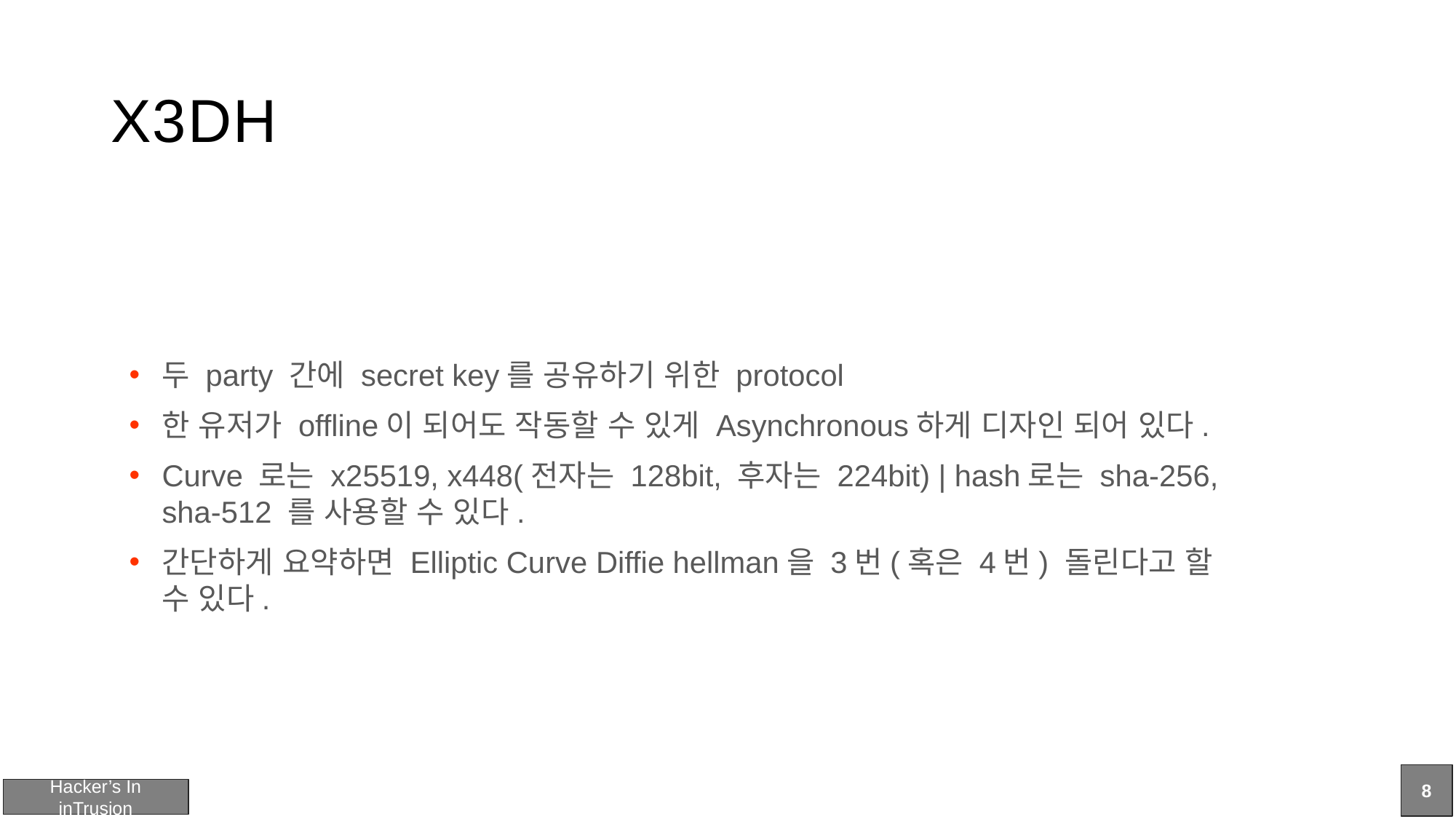

# X3DH

두 party 간에 secret key를 공유하기 위한 protocol
한 유저가 offline이 되어도 작동할 수 있게 Asynchronous하게 디자인 되어 있다.
Curve 로는 x25519, x448(전자는 128bit, 후자는 224bit) | hash로는 sha-256, sha-512 를 사용할 수 있다.
간단하게 요약하면 Elliptic Curve Diffie hellman을 3번(혹은 4번) 돌린다고 할 수 있다.

8
Hacker’s In inTrusion